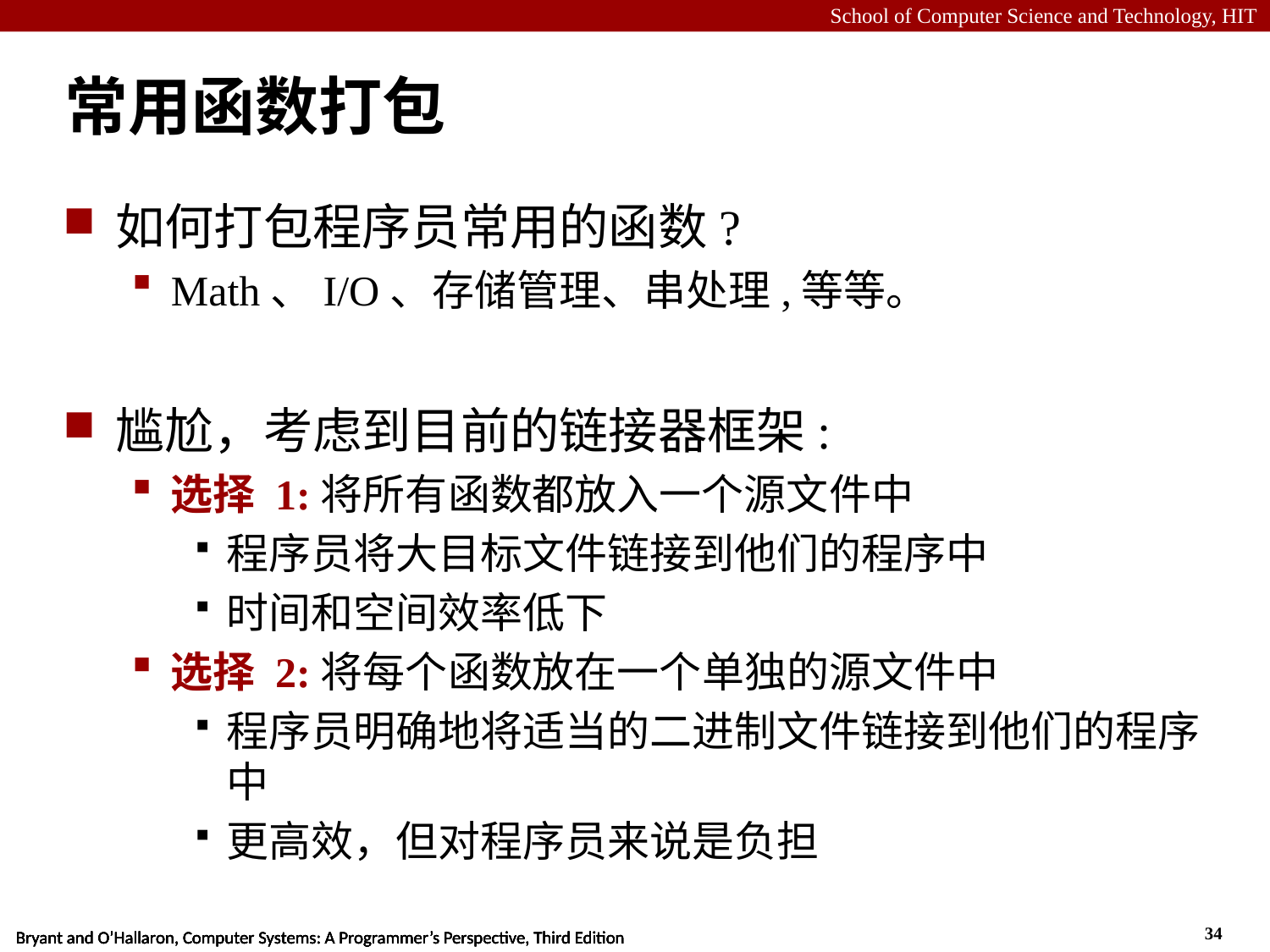

# 常用函数打包
如何打包程序员常用的函数?
Math、I/O、存储管理、串处理,等等。

尴尬，考虑到目前的链接器框架:
选择 1:将所有函数都放入一个源文件中
程序员将大目标文件链接到他们的程序中
时间和空间效率低下
选择 2:将每个函数放在一个单独的源文件中
程序员明确地将适当的二进制文件链接到他们的程序中
更高效，但对程序员来说是负担